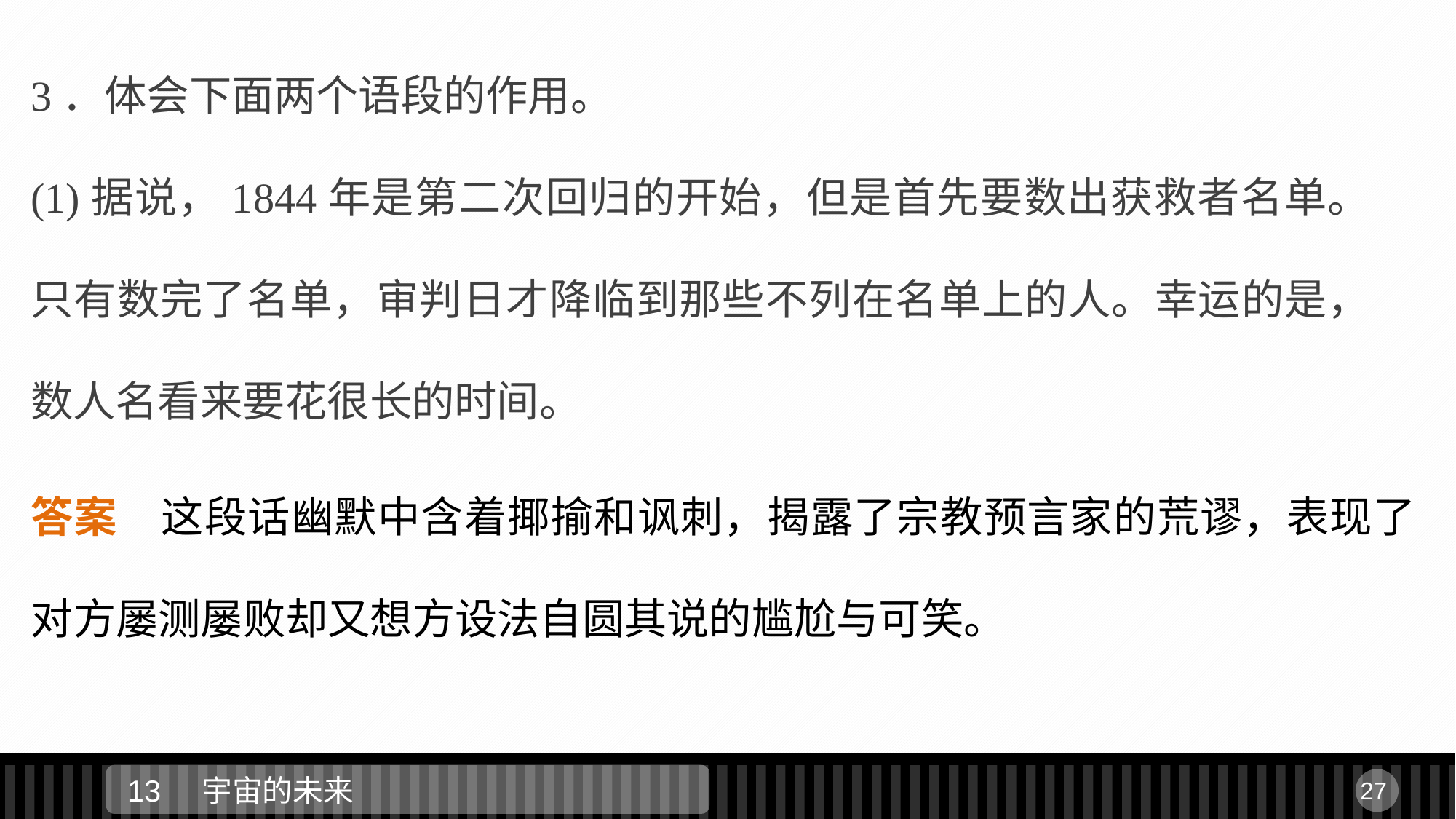

3．体会下面两个语段的作用。
(1)据说，1844年是第二次回归的开始，但是首先要数出获救者名单。只有数完了名单，审判日才降临到那些不列在名单上的人。幸运的是，数人名看来要花很长的时间。
答案　这段话幽默中含着揶揄和讽刺，揭露了宗教预言家的荒谬，表现了对方屡测屡败却又想方设法自圆其说的尴尬与可笑。